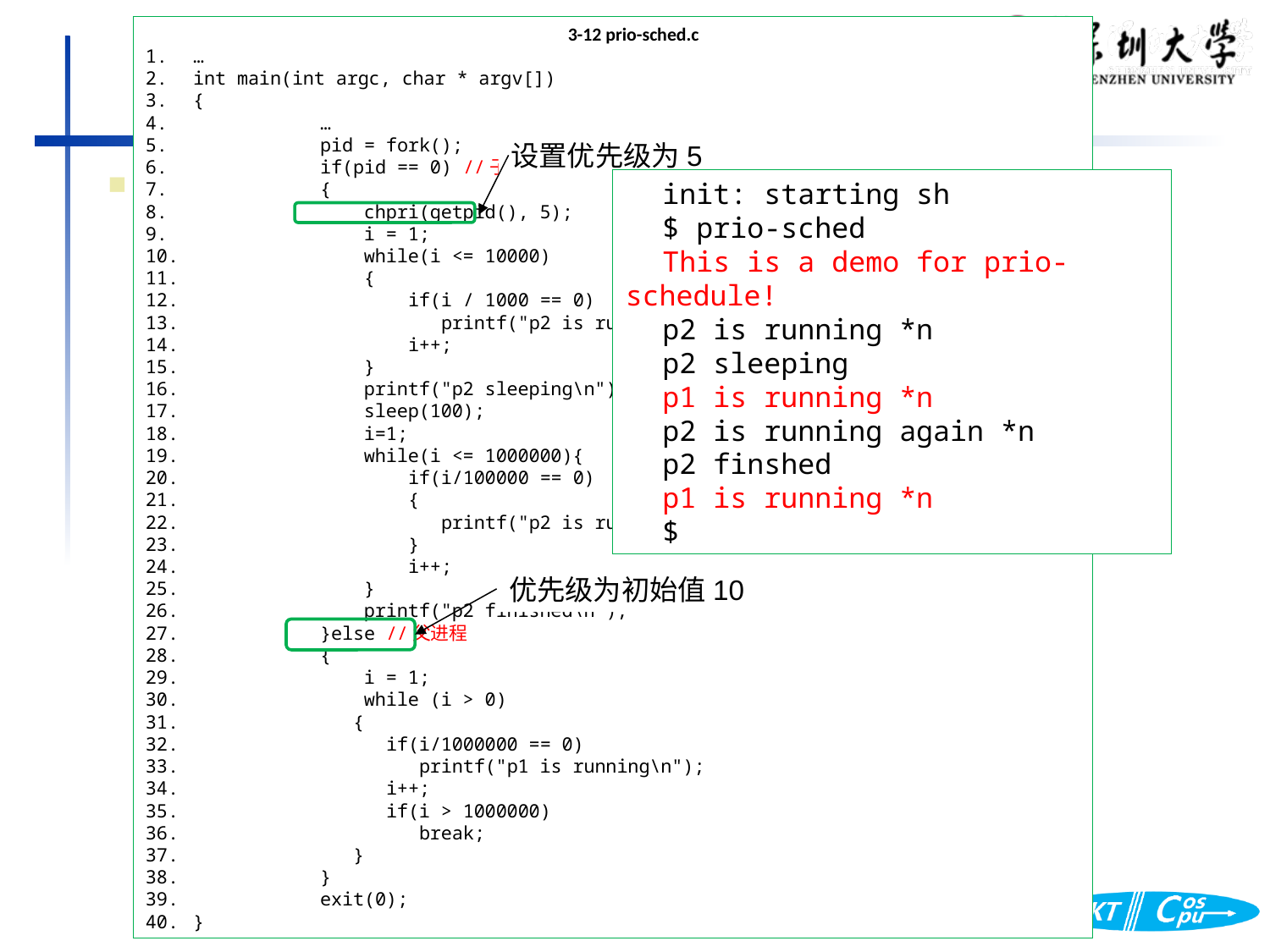

3-12 prio-sched.c
…
int main(int argc, char * argv[])
{
 	…
 	pid = fork();
 	if(pid == 0) //子进程
 	{
 	    chpri(getpid(), 5);
 	    i = 1;
 	    while(i <= 10000)
 	    {
 	        if(i / 1000 == 0)
 	           printf("p2 is running\n");
 	        i++;
 	    }
 	    printf("p2 sleeping\n");
 	    sleep(100);
 	    i=1;
 	    while(i <= 1000000){
 	        if(i/100000 == 0)
 	        {
 	           printf("p2 is running again\n");
 	        }
 	        i++;
 	    }
 	    printf("p2 finished\n");
 	}else //父进程
 	{
  	    i = 1;
 	    while (i > 0)
 	   {
 	      if(i/1000000 == 0)
 	         printf("p1 is running\n");
 	      i++;
 	      if(i > 1000000)
 	         break;
 	   }
 	}
 	exit(0);
}
设置优先级为5
查看修改效果
编写程序prio-sched.c
运行查看输出
init: starting sh
$ prio-sched
This is a demo for prio-schedule!
p2 is running *n
p2 sleeping
p1 is running *n
p2 is running again *n
p2 finshed
p1 is running *n
$

优先级为初始值10